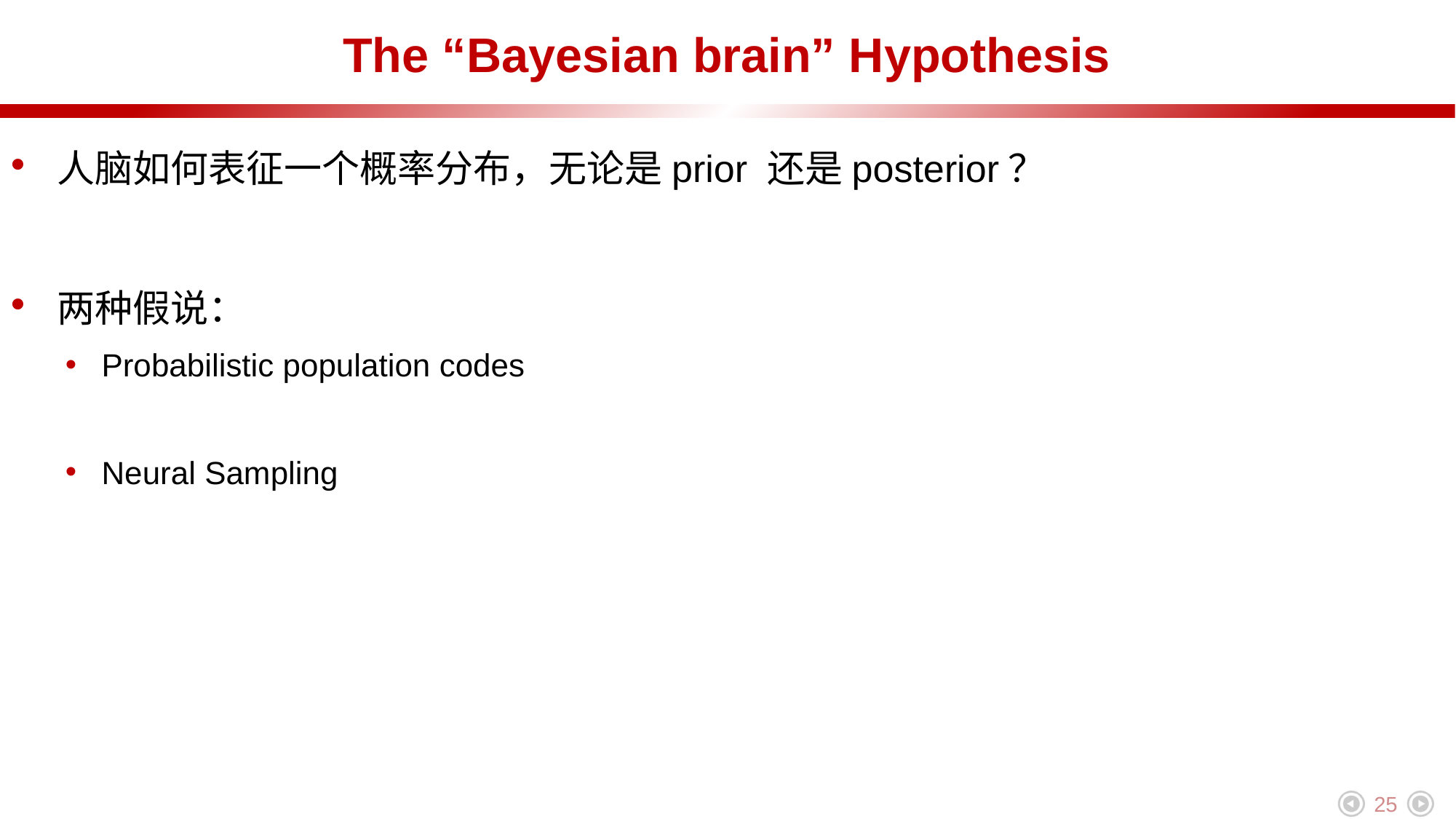

# The “Bayesian brain” Hypothesis
 人脑如何表征一个概率分布，无论是prior 还是posterior？

 两种假说：
 Probabilistic population codes

 Neural Sampling
25